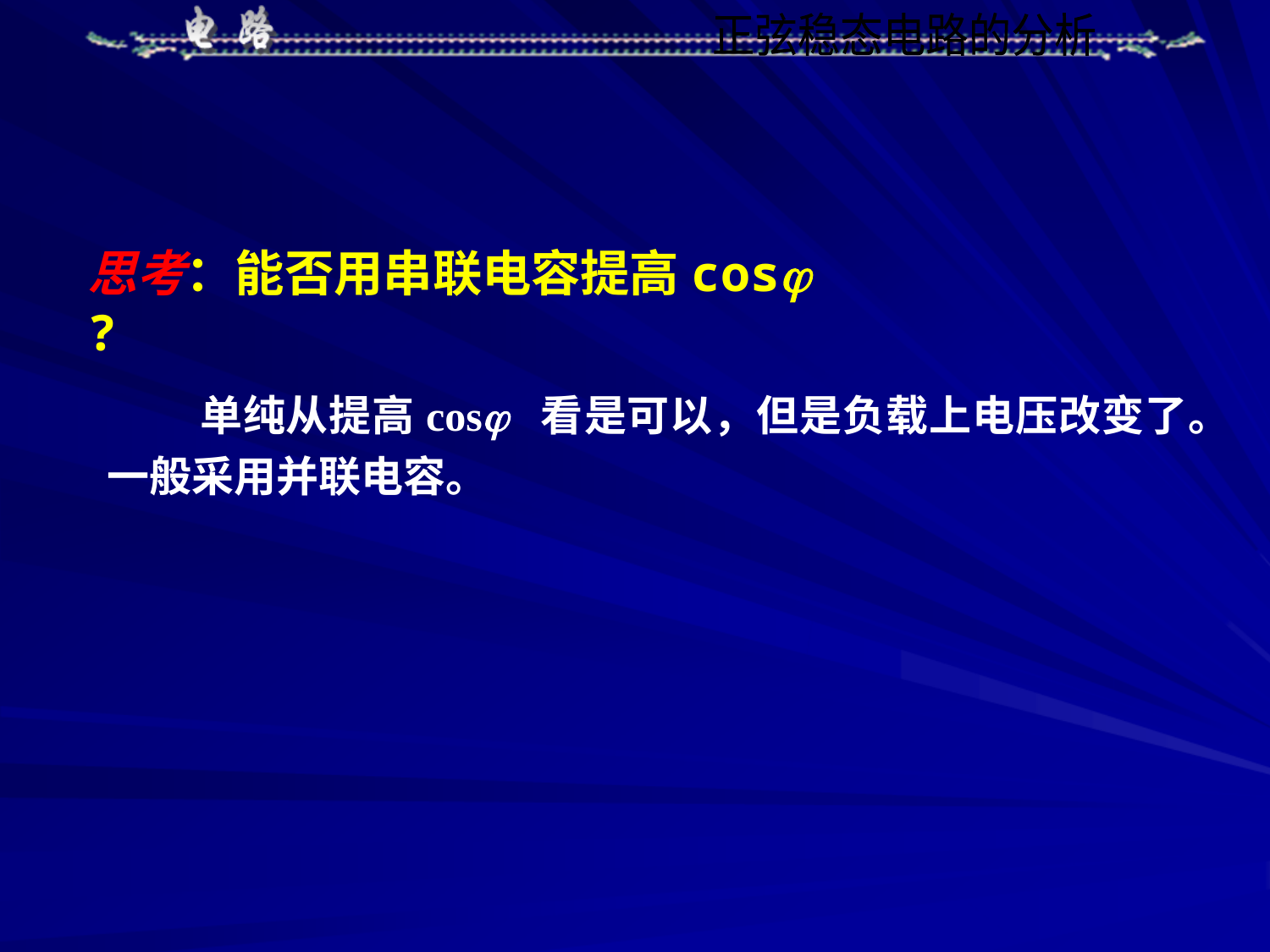

思考：能否用串联电容提高cosϕ  ?
单纯从提高cosϕ 看是可以，但是负载上电压改变了。一般采用并联电容。